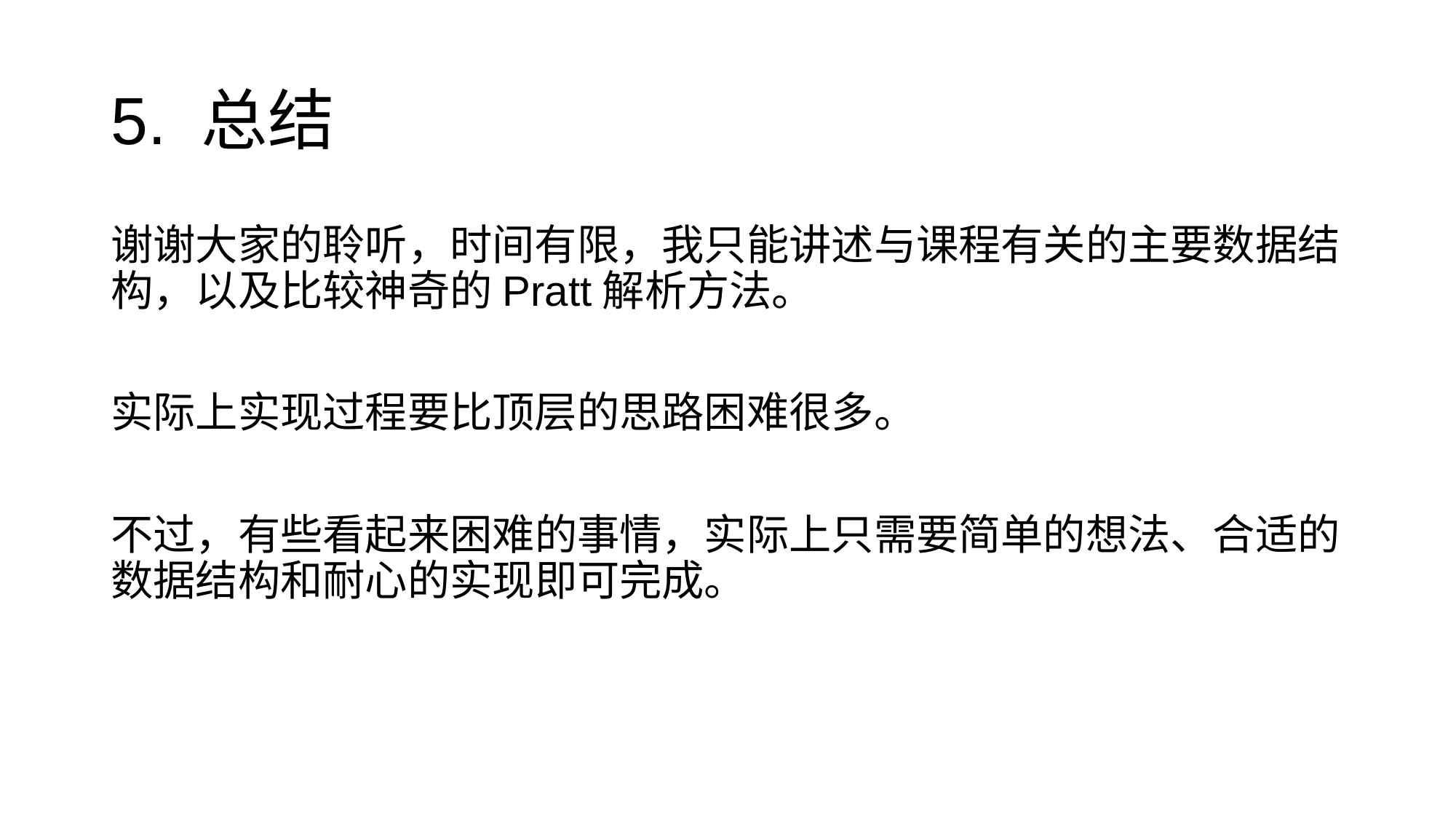

# 5. 总结
谢谢大家的聆听，时间有限，我只能讲述与课程有关的主要数据结构，以及比较神奇的Pratt解析方法。

实际上实现过程要比顶层的思路困难很多。

不过，有些看起来困难的事情，实际上只需要简单的想法、合适的数据结构和耐心的实现即可完成。